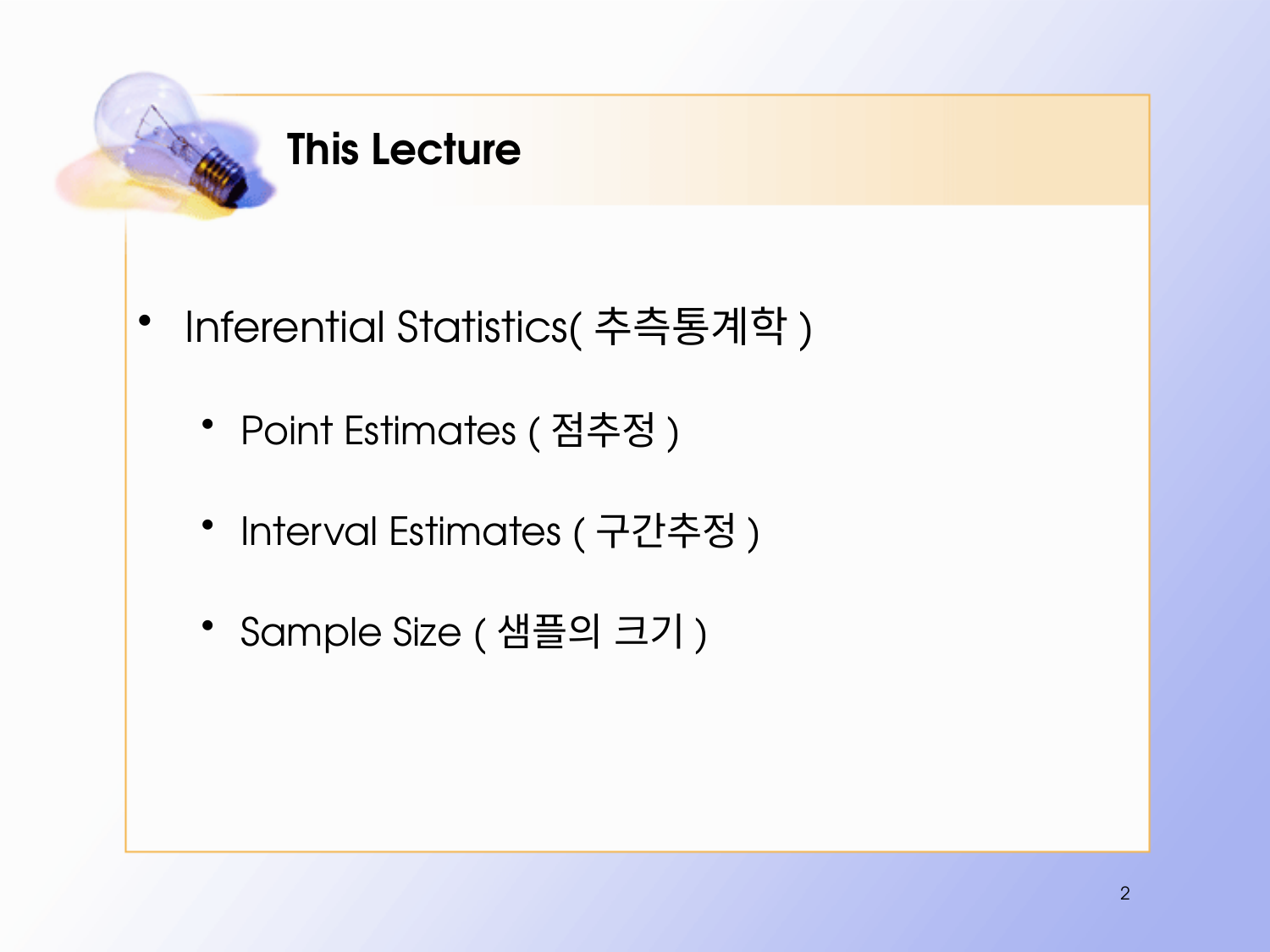

# This Lecture
Inferential Statistics(추측통계학)
Point Estimates (점추정)
Interval Estimates (구간추정)
Sample Size (샘플의 크기)
2